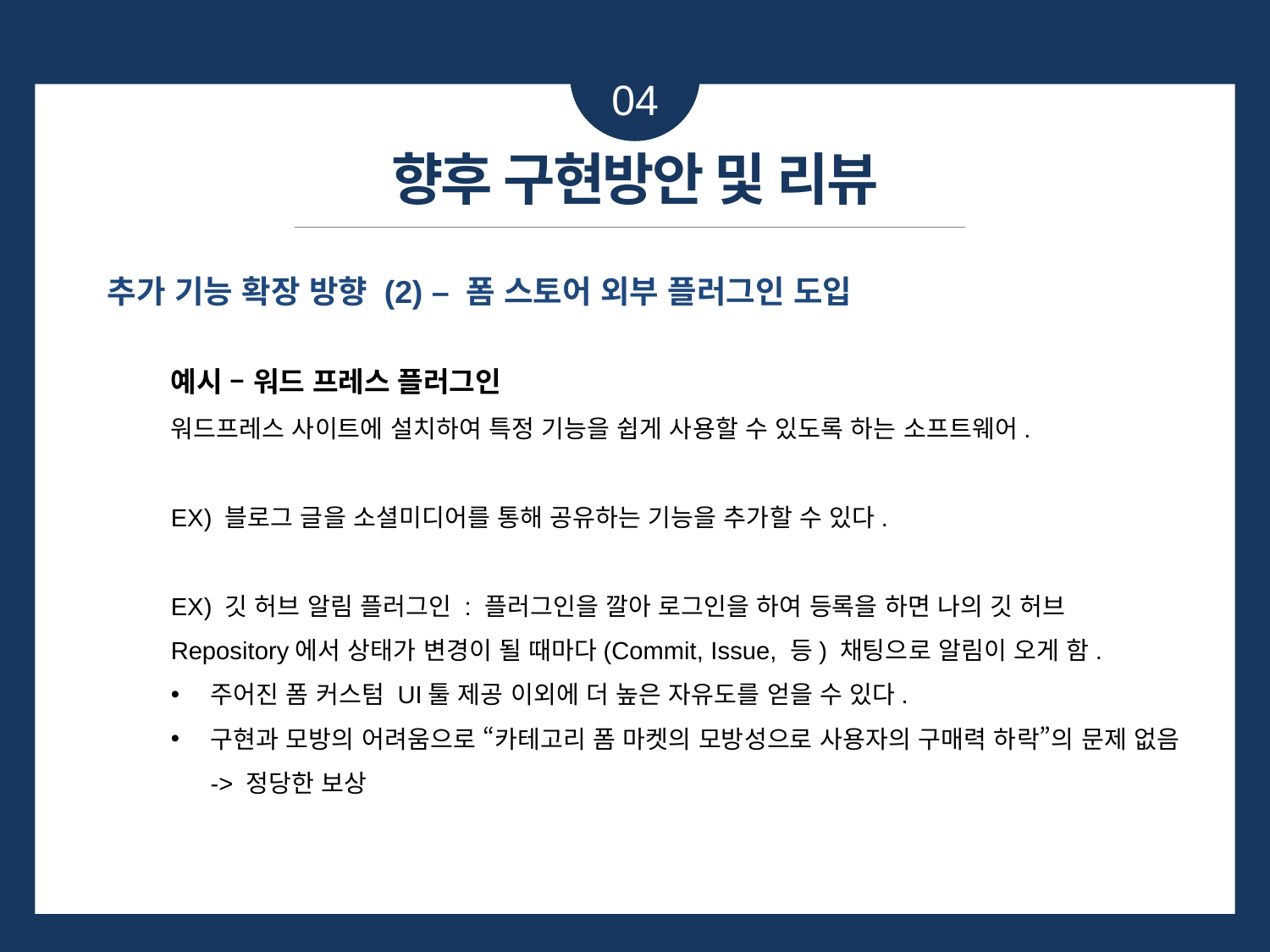

04
향후 구현방안 및 리뷰
추가 기능 확장 방향 (2) – 폼 스토어 외부 플러그인 도입
예시 – 워드 프레스 플러그인
워드프레스 사이트에 설치하여 특정 기능을 쉽게 사용할 수 있도록 하는 소프트웨어.
EX) 블로그 글을 소셜미디어를 통해 공유하는 기능을 추가할 수 있다.
EX) 깃 허브 알림 플러그인 : 플러그인을 깔아 로그인을 하여 등록을 하면 나의 깃 허브 Repository에서 상태가 변경이 될 때마다(Commit, Issue, 등) 채팅으로 알림이 오게 함.
주어진 폼 커스텀 UI툴 제공 이외에 더 높은 자유도를 얻을 수 있다.
구현과 모방의 어려움으로 “카테고리 폼 마켓의 모방성으로 사용자의 구매력 하락”의 문제 없음 -> 정당한 보상